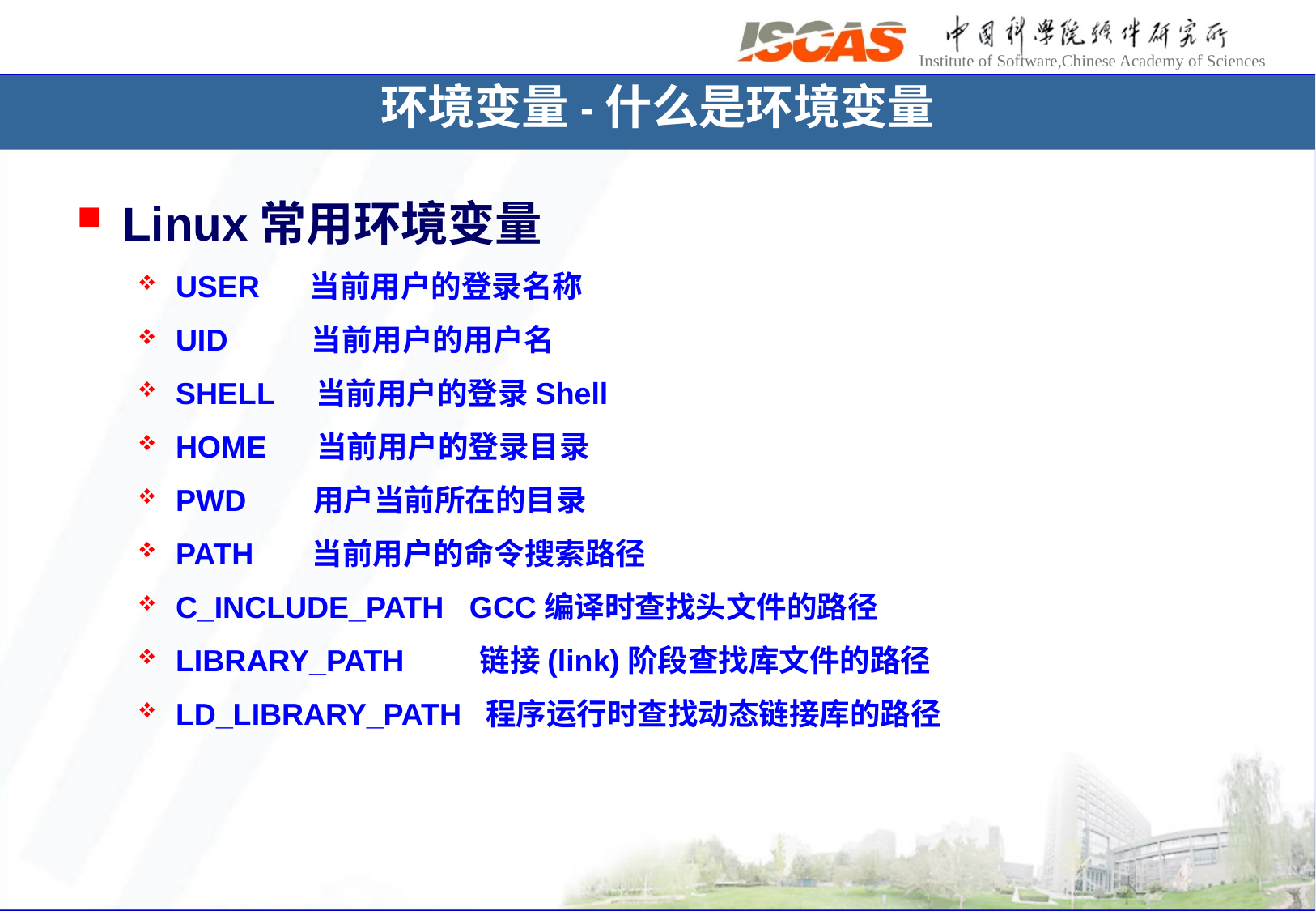

环境变量-什么是环境变量
Linux常用环境变量
USER     当前用户的登录名称
UID         当前用户的用户名
SHELL    当前用户的登录Shell
HOME     当前用户的登录目录
PWD       用户当前所在的目录
PATH      当前用户的命令搜索路径
C_INCLUDE_PATH   GCC编译时查找头文件的路径
LIBRARY_PATH        链接(link)阶段查找库文件的路径
LD_LIBRARY_PATH  程序运行时查找动态链接库的路径